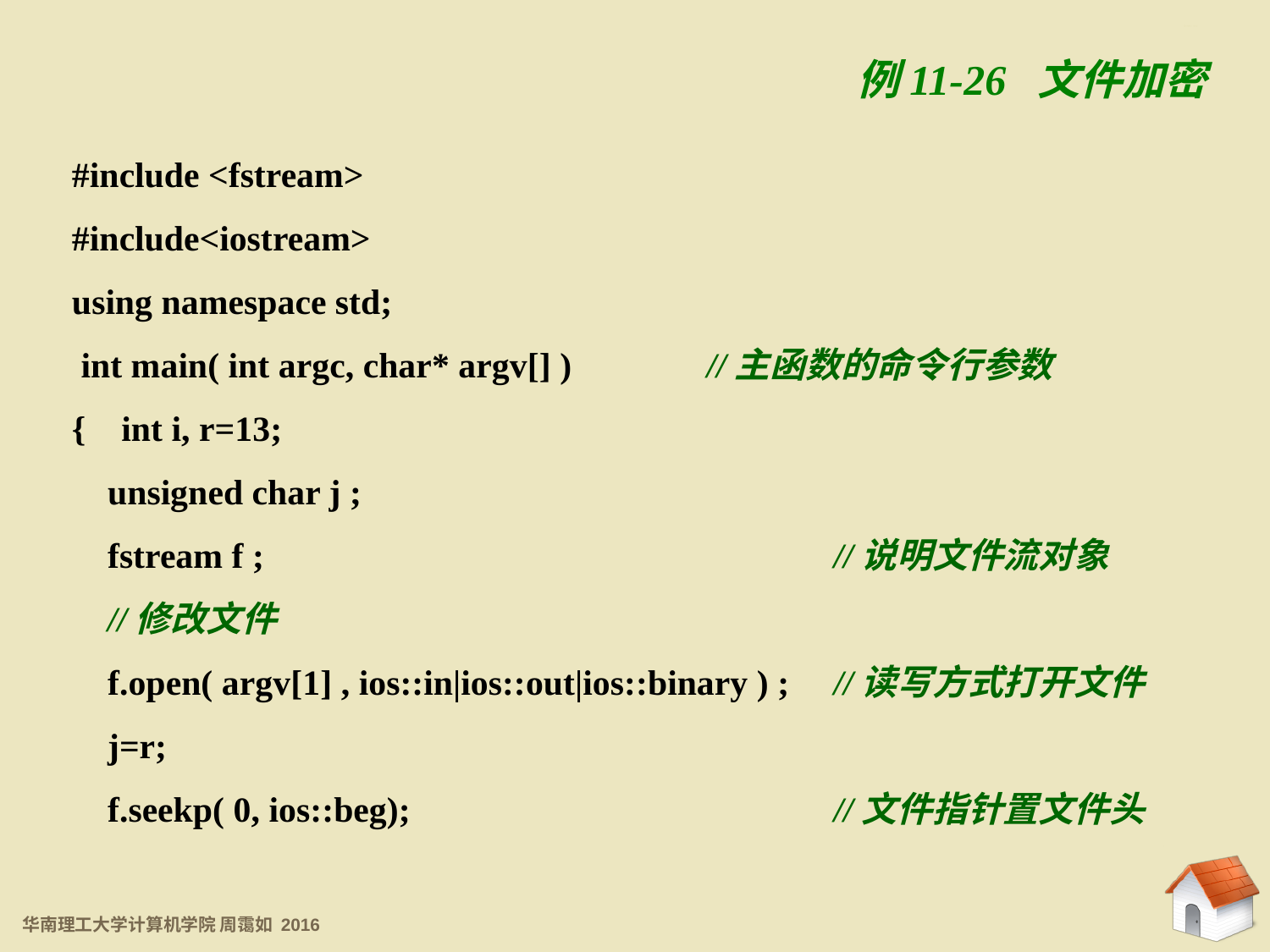

11.5.4  二进制文件
例11-26  文件加密
#include <fstream>
#include<iostream>
using namespace std;
 int main( int argc, char* argv[] )		//主函数的命令行参数
{    int i, r=13;
    unsigned char j ;
    fstream f ;					//说明文件流对象
    //修改文件
    f.open( argv[1] , ios::in|ios::out|ios::binary ) ;	//读写方式打开文件
    j=r;
    f.seekp( 0, ios::beg);				//文件指针置文件头